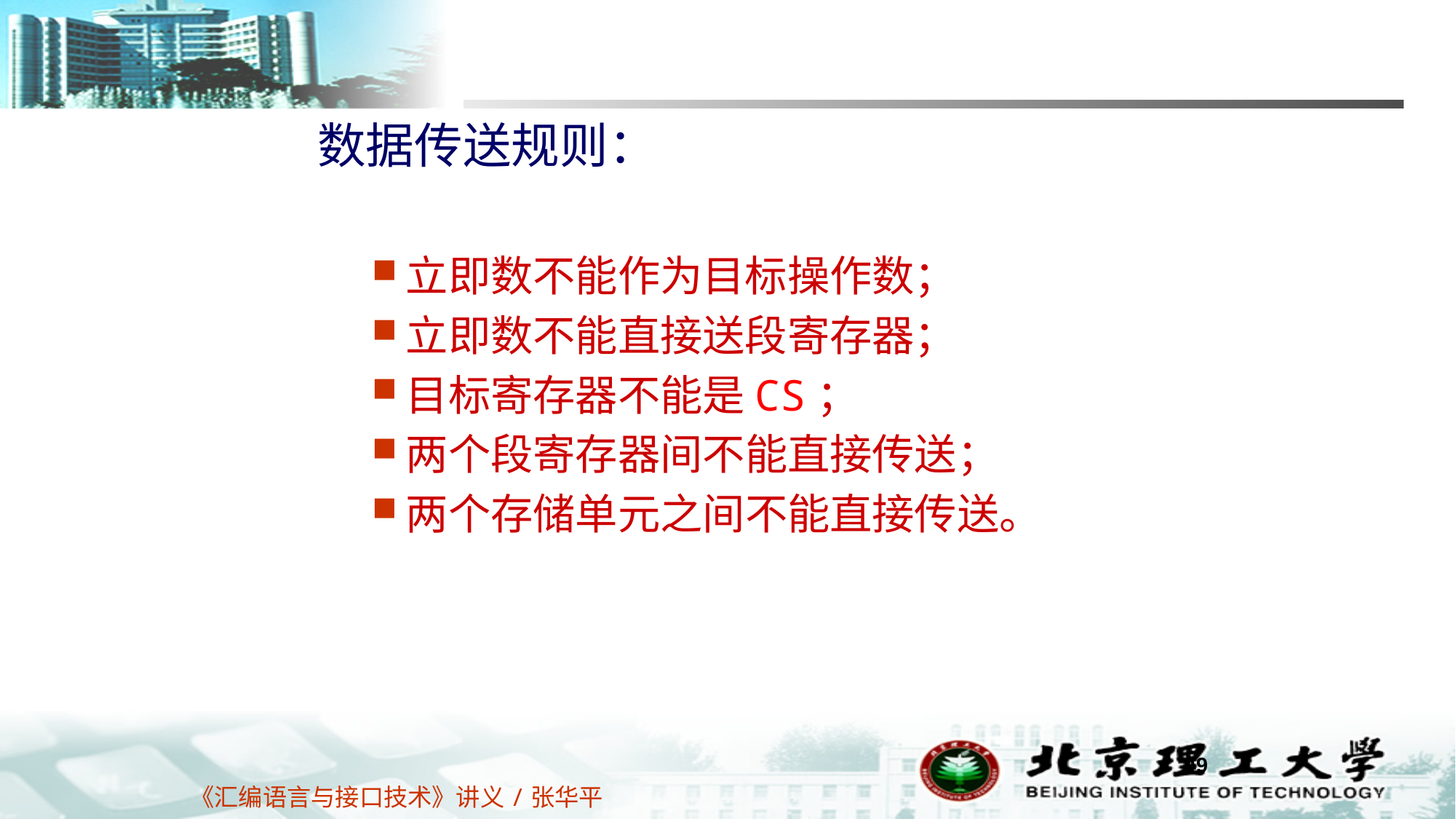

数据传送规则：

立即数不能作为目标操作数；
立即数不能直接送段寄存器；
目标寄存器不能是CS；
两个段寄存器间不能直接传送；
两个存储单元之间不能直接传送。
49